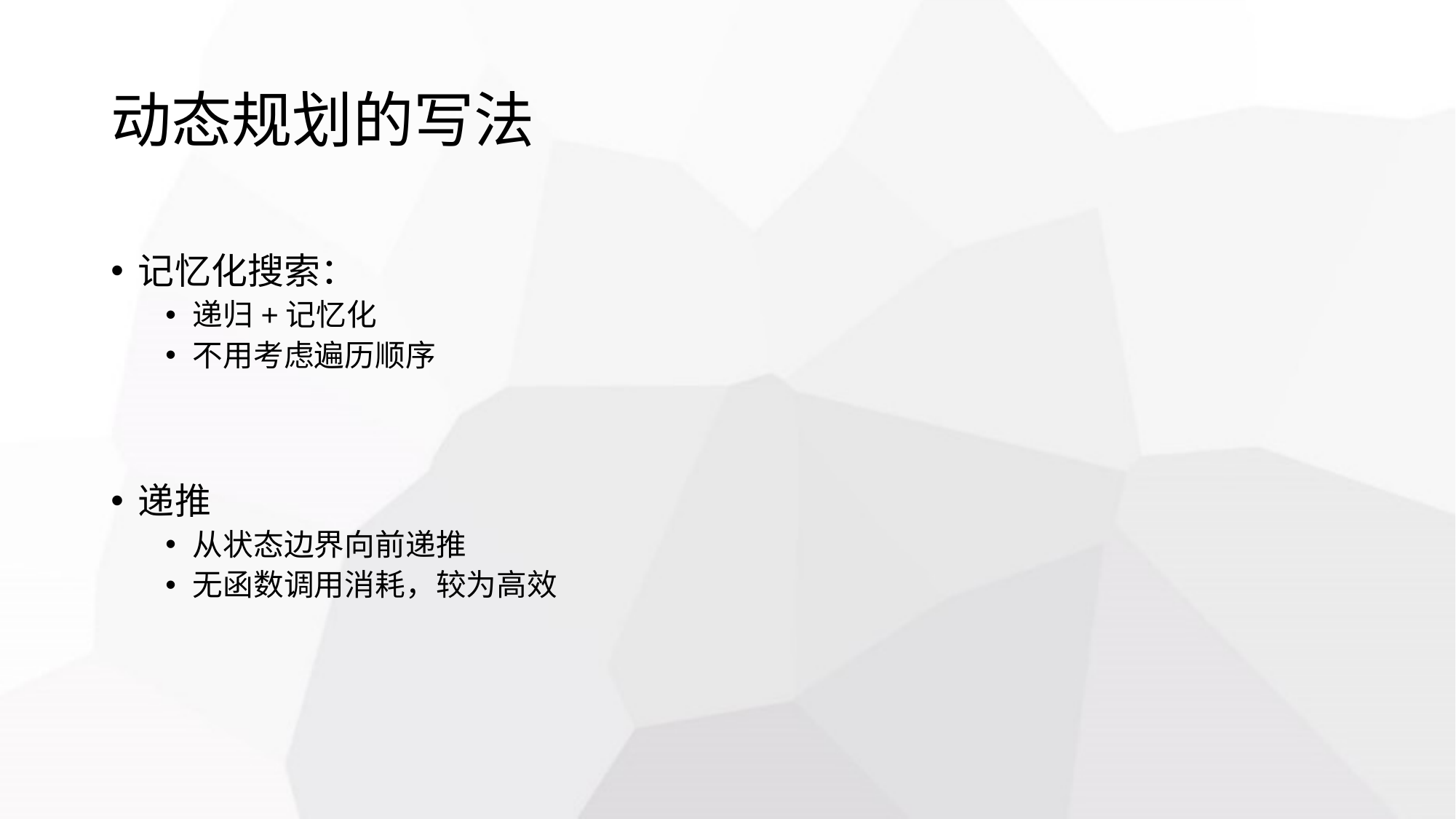

# 动态规划的写法
记忆化搜索：
递归+记忆化
不用考虑遍历顺序

递推
从状态边界向前递推
无函数调用消耗，较为高效